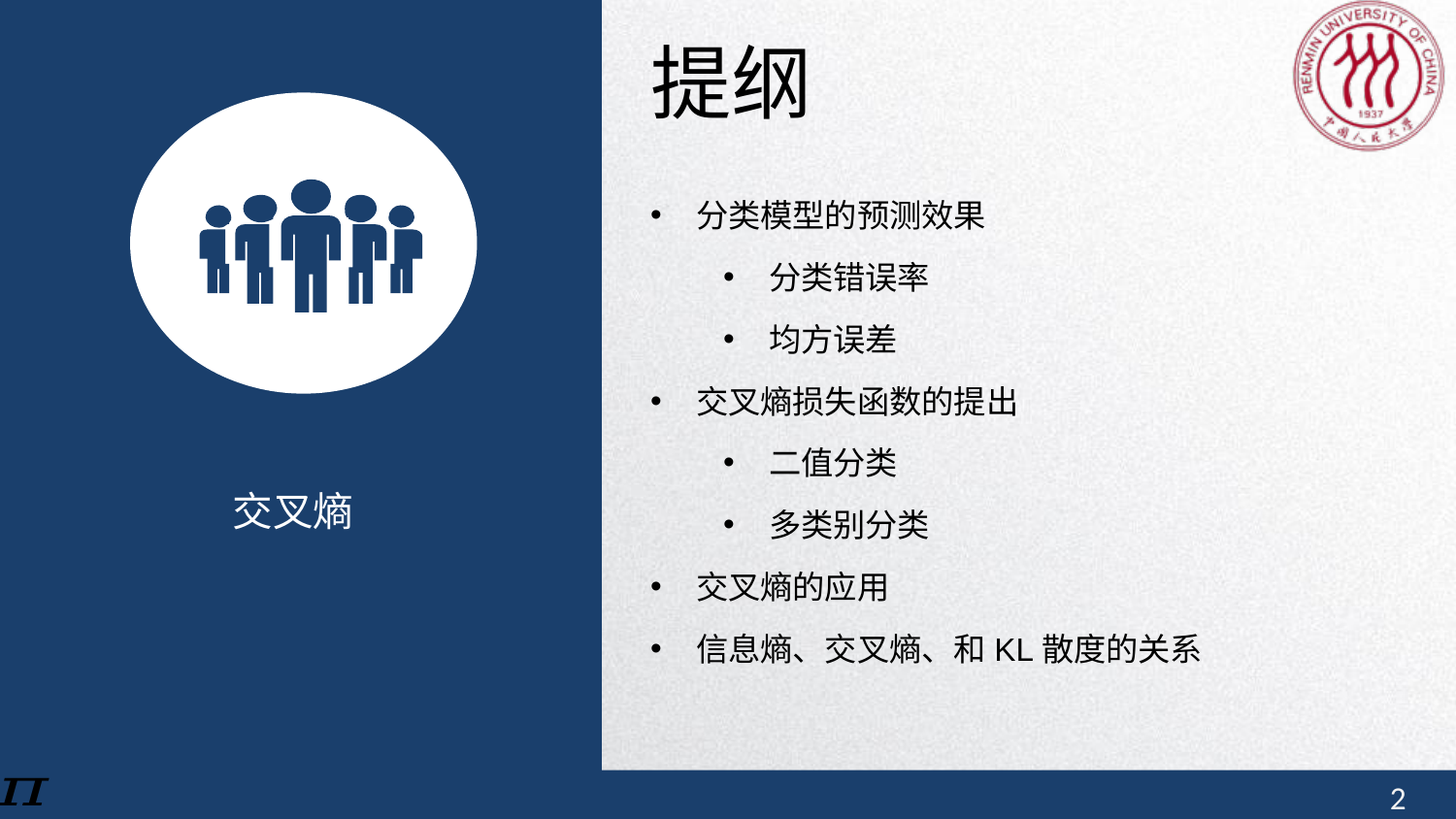

提纲

分类模型的预测效果
分类错误率
均方误差
交叉熵损失函数的提出
二值分类
多类别分类
交叉熵的应用
信息熵、交叉熵、和KL散度的关系
交叉熵